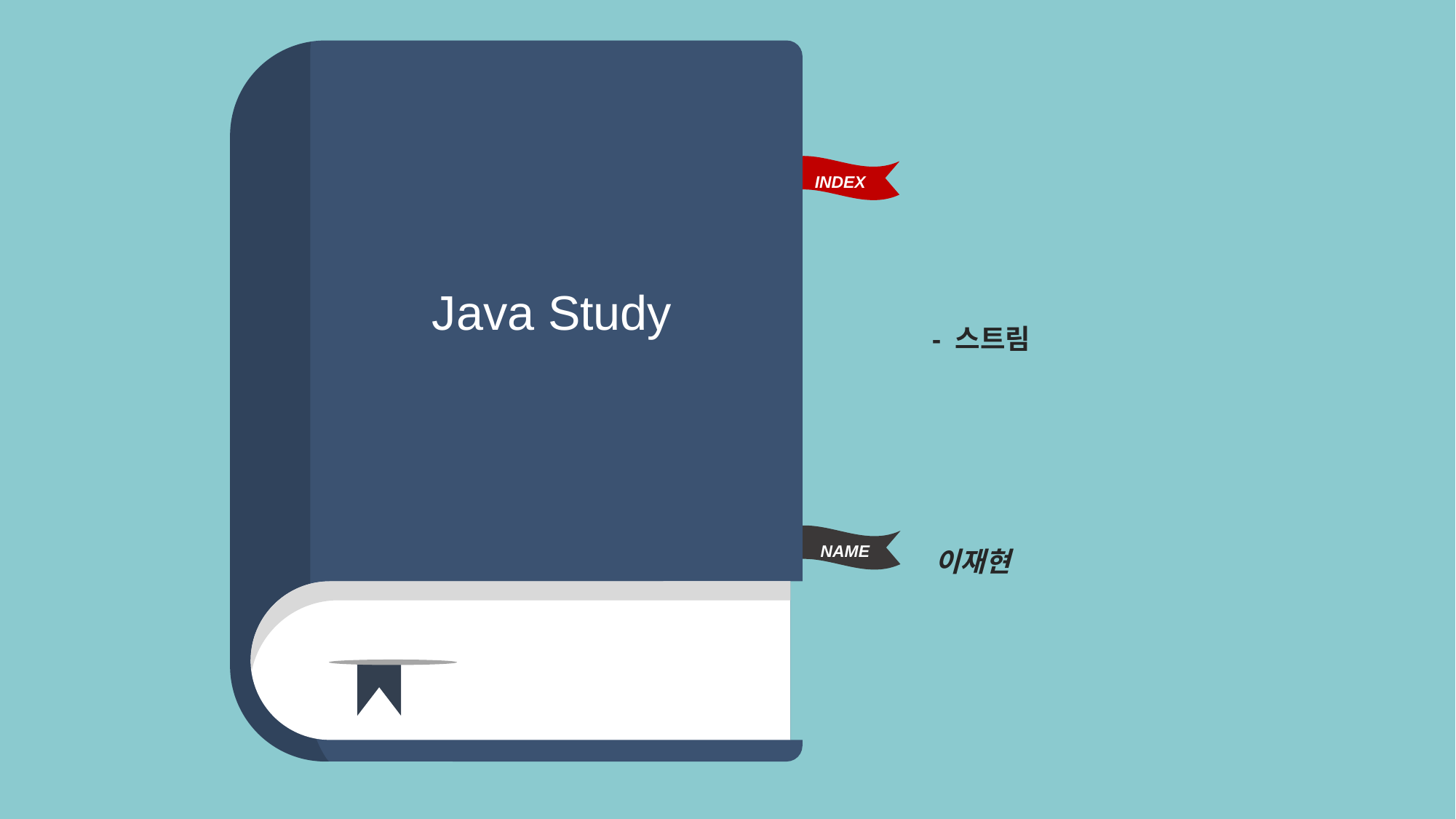

INDEX

Java Study
- 스트림

이재현
NAME